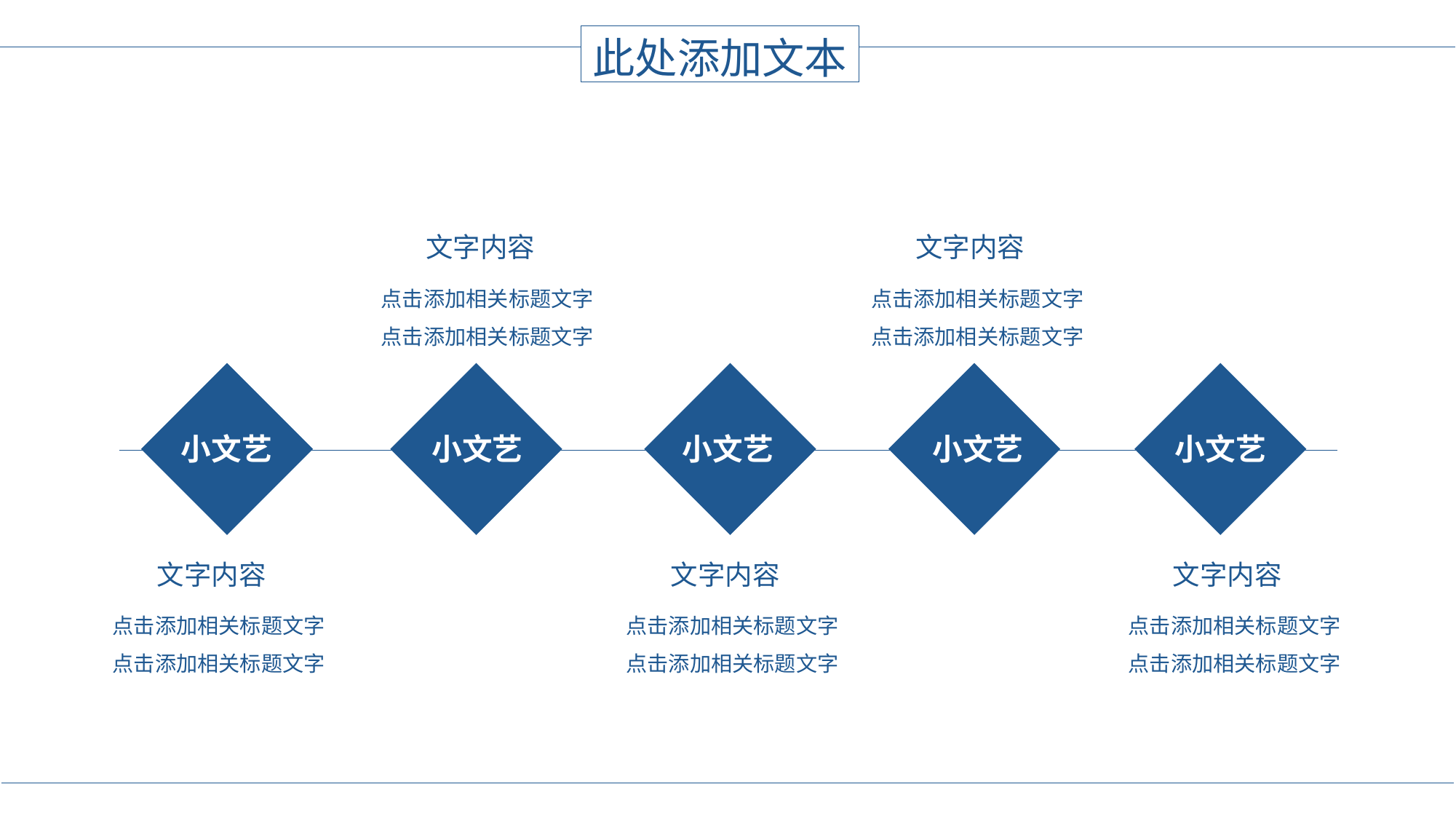

此处添加文本
文字内容
文字内容
点击添加相关标题文字
点击添加相关标题文字
点击添加相关标题文字
点击添加相关标题文字

小文艺
小文艺
小文艺
小文艺
小文艺
文字内容
文字内容
文字内容
点击添加相关标题文字
点击添加相关标题文字
点击添加相关标题文字
点击添加相关标题文字
点击添加相关标题文字
点击添加相关标题文字